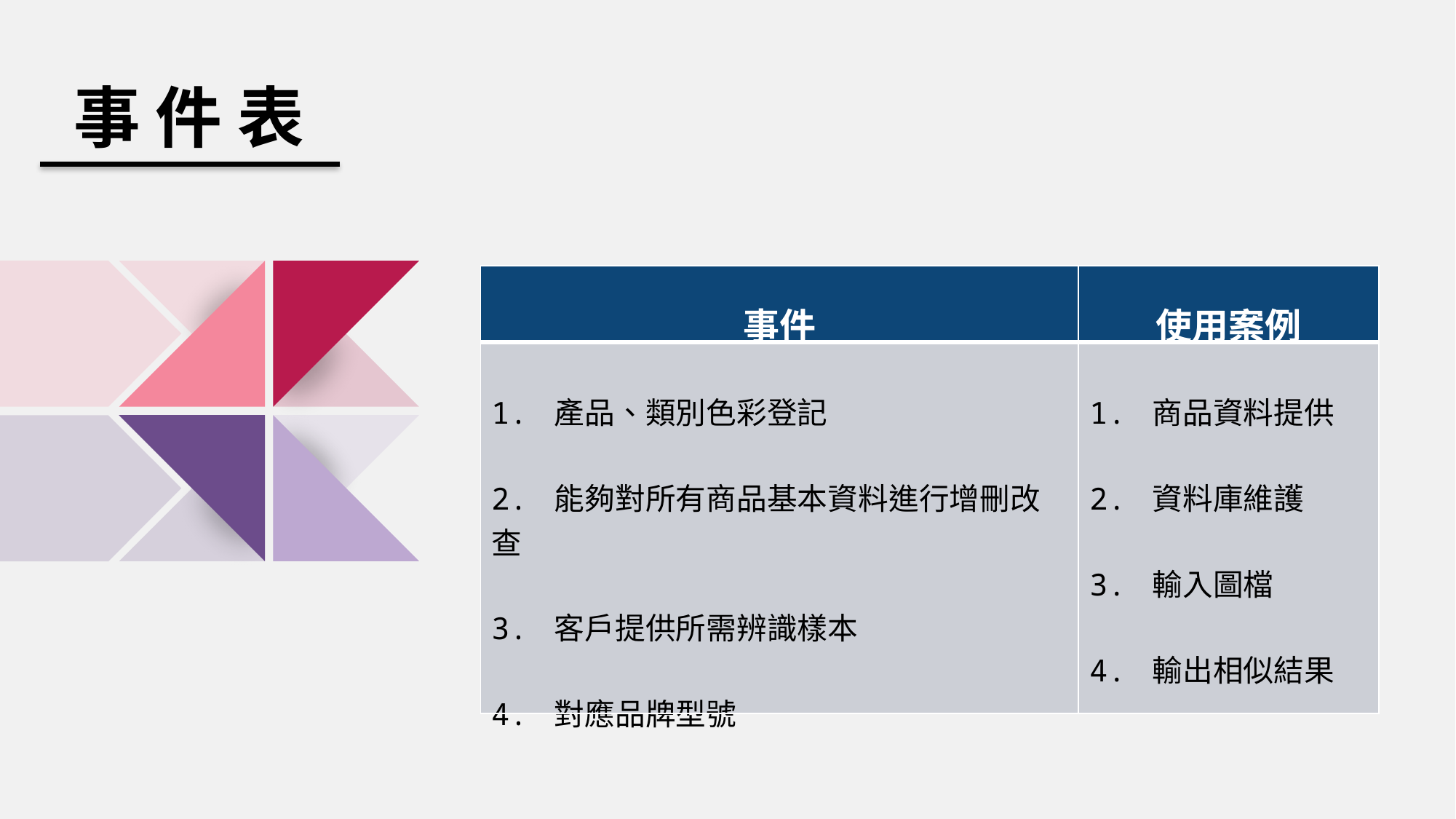

事 件 表
| 事件 | 使用案例 |
| --- | --- |
| 1. 產品、類別色彩登記 2. 能夠對所有商品基本資料進行增刪改查 3. 客戶提供所需辨識樣本 4. 對應品牌型號 | 1. 商品資料提供 2. 資料庫維護 3. 輸入圖檔 4. 輸出相似結果 |